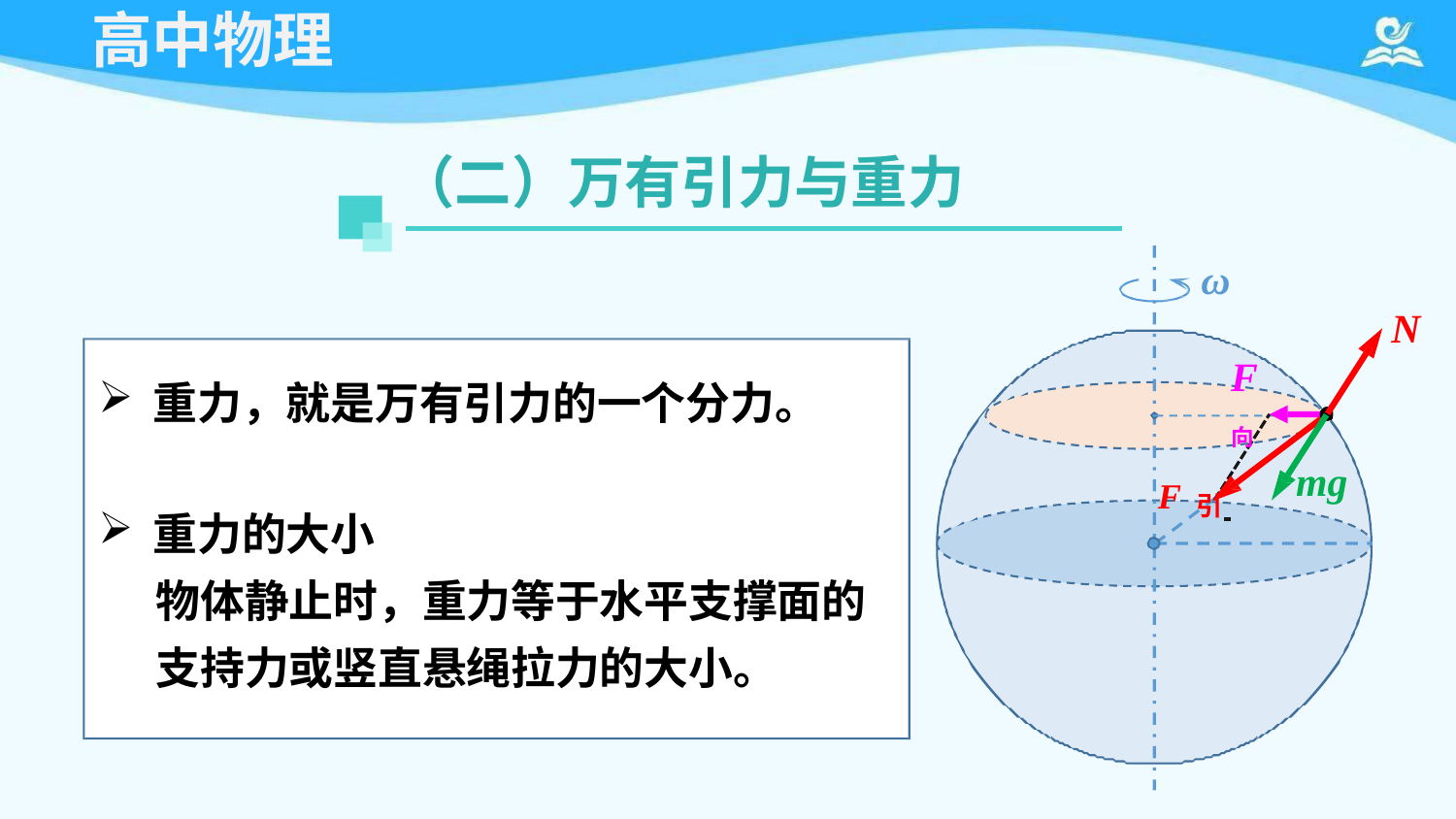

# 高中物理
（二）万有引力与重力
ω
N

F向

重力，就是万有引力的一个分力。

重力的大小
物体静止时，重力等于水平支撑面的 支持力或竖直悬绳拉力的大小。

F引
mg